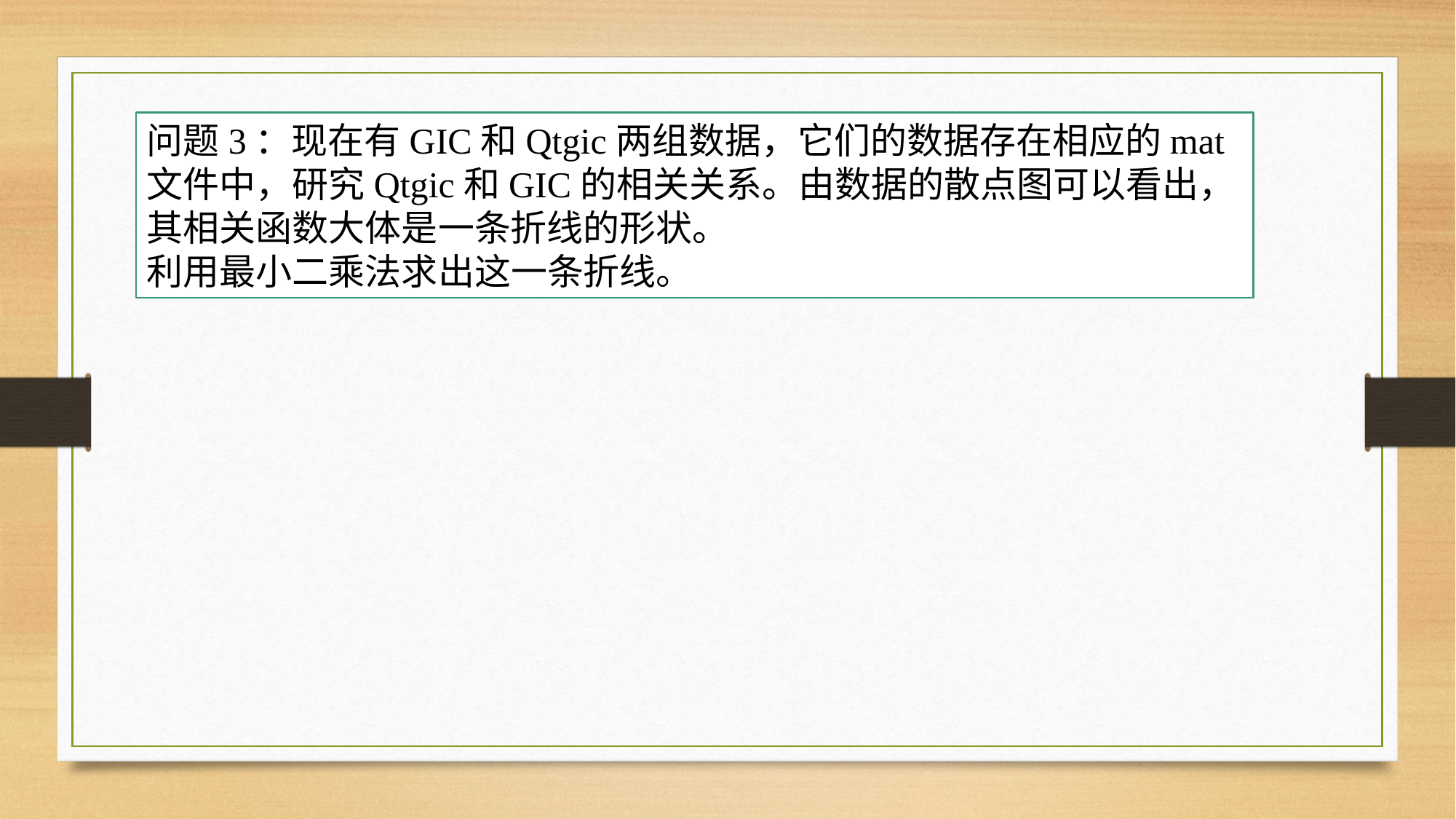

问题3：现在有GIC和Qtgic两组数据，它们的数据存在相应的mat文件中，研究Qtgic和GIC的相关关系。由数据的散点图可以看出，其相关函数大体是一条折线的形状。
利用最小二乘法求出这一条折线。